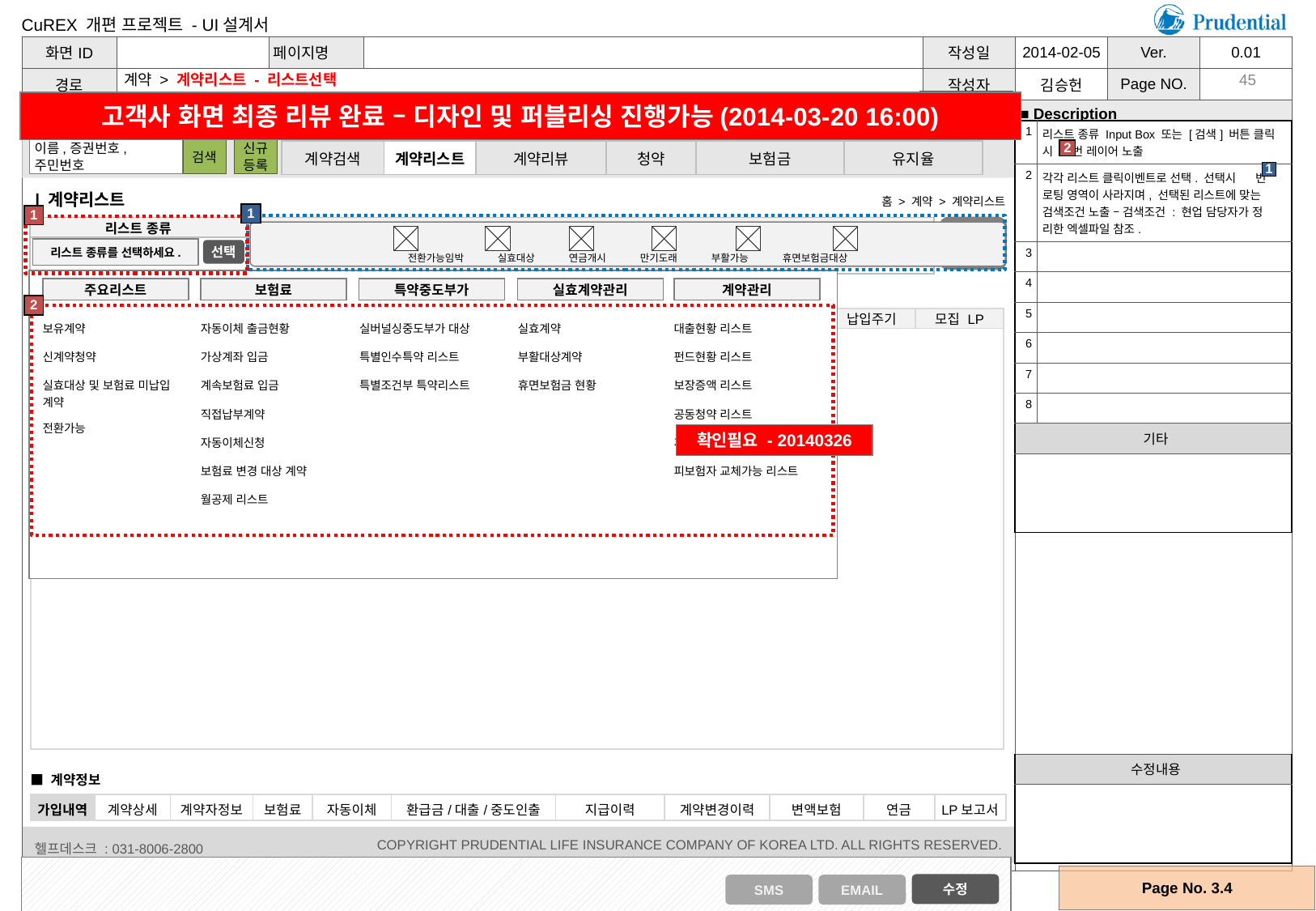

계약 > 계약리스트 - 리스트선택
45
고객사 화면 최종 리뷰 완료 – 디자인 및 퍼블리싱 진행가능(2014-03-20 16:00)
| 1 | 리스트 종류 Input Box 또는 [검색] 버튼 클릭 시 번 레이어 노출 |
| --- | --- |
| 2 | 각각 리스트 클릭이벤트로 선택. 선택시 번 로팅 영역이 사라지며, 선택된 리스트에 맞는 검색조건 노출 – 검색조건 : 현업 담당자가 정 리한 엑셀파일 참조. |
| 3 |  |
| 4 |  |
| 5 |  |
| 6 |  |
| 7 |  |
| 8 |  |
| 기타 |  |
|  |  |
2
| 계약검색 | 계약리스트 | 계약리뷰 | 청약 | 보험금 | 유지율 |
| --- | --- | --- | --- | --- | --- |
1
| 계약리스트
홈 > 계약 > 계약리스트
1
1

검색
| 리스트 종류 | 검색조건 |
| --- | --- |
|  |  |

리스트 종류를 선택하세요.
선택
전환가능임박            실효대상            연금개시            만기도래            부활가능            휴면보험금대상

■ 계약리스트
주요리스트
보험료
특약중도부가
실효계약관리
계약관리
2

| 선택 | 증권번호 | 계약자 | 피보험자 | 계약일 | 보험종류 | 상태 | 보험료 | 일시보장금 | 납입주기 | 모집 LP |
| --- | --- | --- | --- | --- | --- | --- | --- | --- | --- | --- |
|  |  |  |  |  |  |  |  |  |  |  |
| 보유계약 |
| --- |
| 신계약청약 |
| 실효대상 및 보험료 미납입 계약 |
| 전환가능 |
|  |
| 자동이체 출금현황 |
| --- |
| 가상계좌 입금 |
| 계속보험료 입금 |
| 직접납부계약 |
| 자동이체신청 |
| 보험료 변경 대상 계약 |
| 월공제 리스트 |
| 실버널싱중도부가 대상 |
| --- |
| 특별인수특약 리스트 |
| 특별조건부 특약리스트 |
| 실효계약 |
| --- |
| 부활대상계약 |
| 휴면보험금 현황 |
| 대출현황 리스트 |
| --- |
| 펀드현황 리스트 |
| 보장증액 리스트 |
| 공동청약 리스트 |
| 계약변경 체크리스트 |
| 피보험자 교체가능 리스트 |
|  |
확인필요 - 20140326
| 수정내용 |
| --- |
|  |
■ 계약정보
| 가입내역 | 계약상세 | 계약자정보 | 보험료 | 자동이체 | 환급금/대출/중도인출 | 지급이력 | 계약변경이력 | 변액보험 | 연금 | LP보고서 |
| --- | --- | --- | --- | --- | --- | --- | --- | --- | --- | --- |

Page No. 3.4
수정
SMS
EMAIL